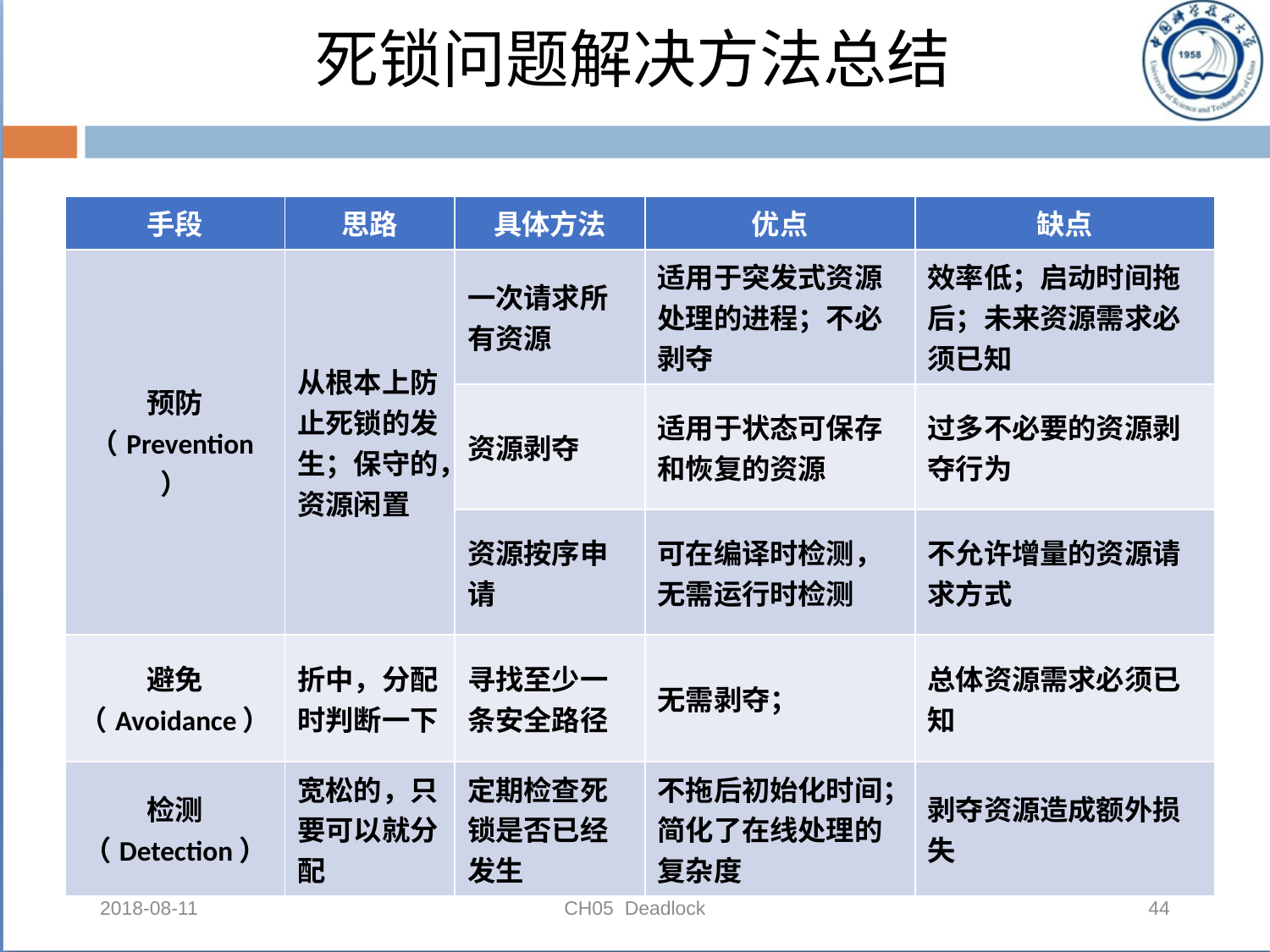

# 死锁问题解决方法总结
| 手段 | 思路 | 具体方法 | 优点 | 缺点 |
| --- | --- | --- | --- | --- |
| 预防 （Prevention） | 从根本上防止死锁的发生；保守的，资源闲置 | 一次请求所有资源 | 适用于突发式资源处理的进程；不必剥夺 | 效率低；启动时间拖后；未来资源需求必须已知 |
|  |  | 资源剥夺 | 适用于状态可保存和恢复的资源 | 过多不必要的资源剥夺行为 |
|  |  | 资源按序申请 | 可在编译时检测，无需运行时检测 | 不允许增量的资源请求方式 |
| 避免 （Avoidance） | 折中，分配时判断一下 | 寻找至少一条安全路径 | 无需剥夺； | 总体资源需求必须已知 |
| 检测 （Detection） | 宽松的，只要可以就分配 | 定期检查死锁是否已经发生 | 不拖后初始化时间；简化了在线处理的复杂度 | 剥夺资源造成额外损失 |
2018-08-11
CH05  Deadlock
44